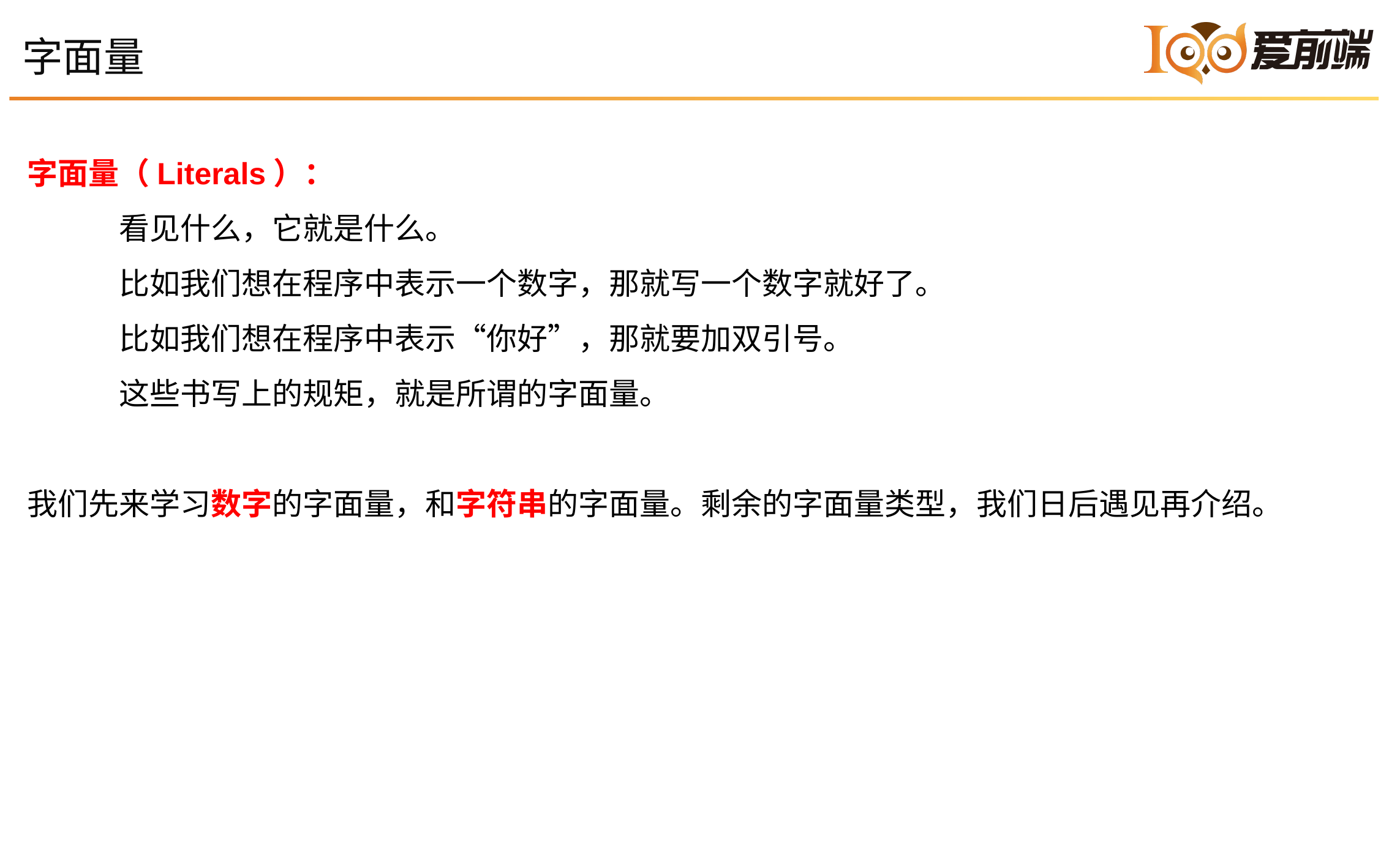

1
字面量

字面量（Literals）：
	看见什么，它就是什么。
	比如我们想在程序中表示一个数字，那就写一个数字就好了。
	比如我们想在程序中表示“你好”，那就要加双引号。
	这些书写上的规矩，就是所谓的字面量。

我们先来学习数字的字面量，和字符串的字面量。剩余的字面量类型，我们日后遇见再介绍。